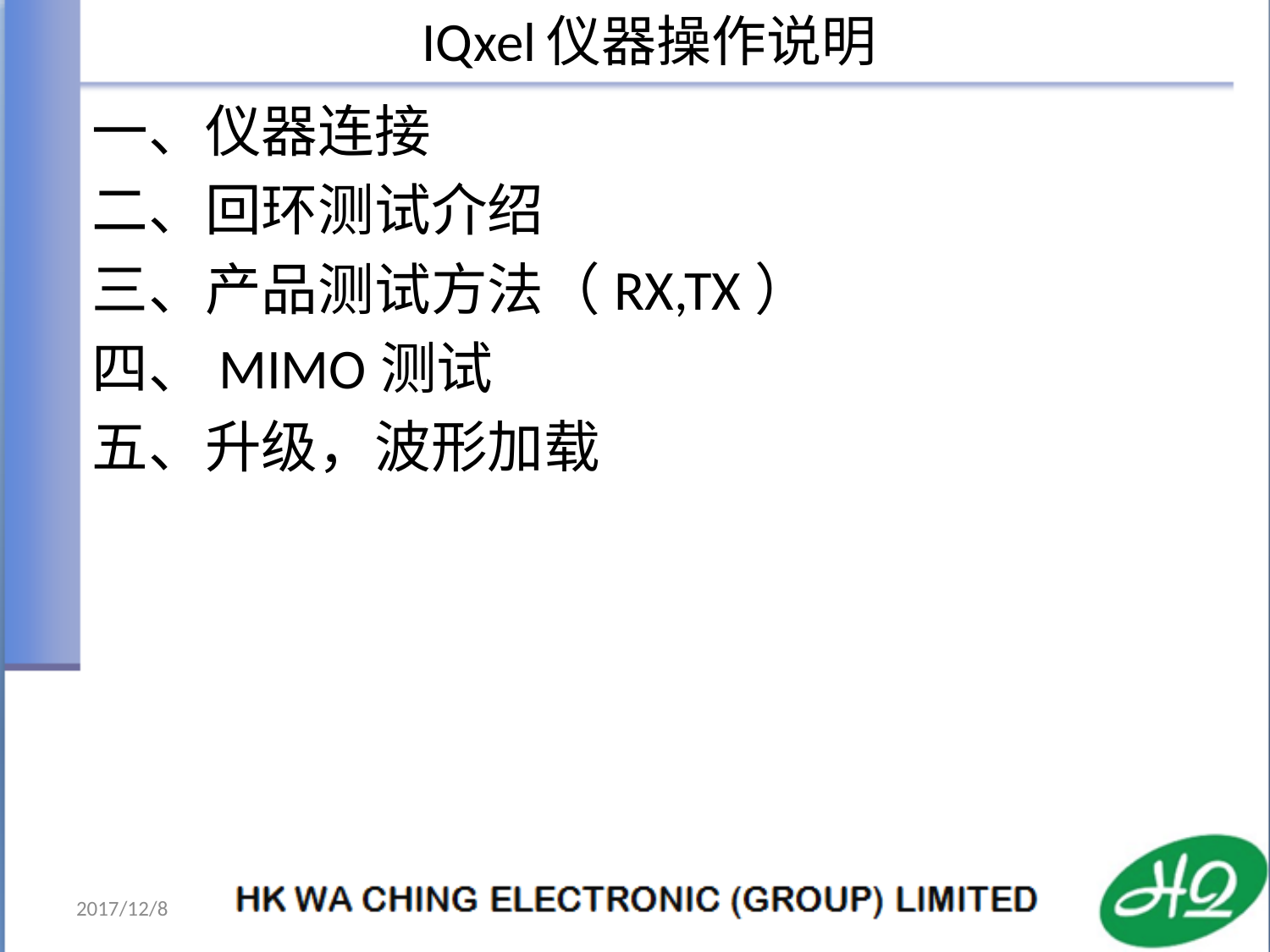

# IQxel仪器操作说明
一、仪器连接
二、回环测试介绍
三、产品测试方法（RX,TX）
四、MIMO测试
五、升级，波形加载

2017/12/8